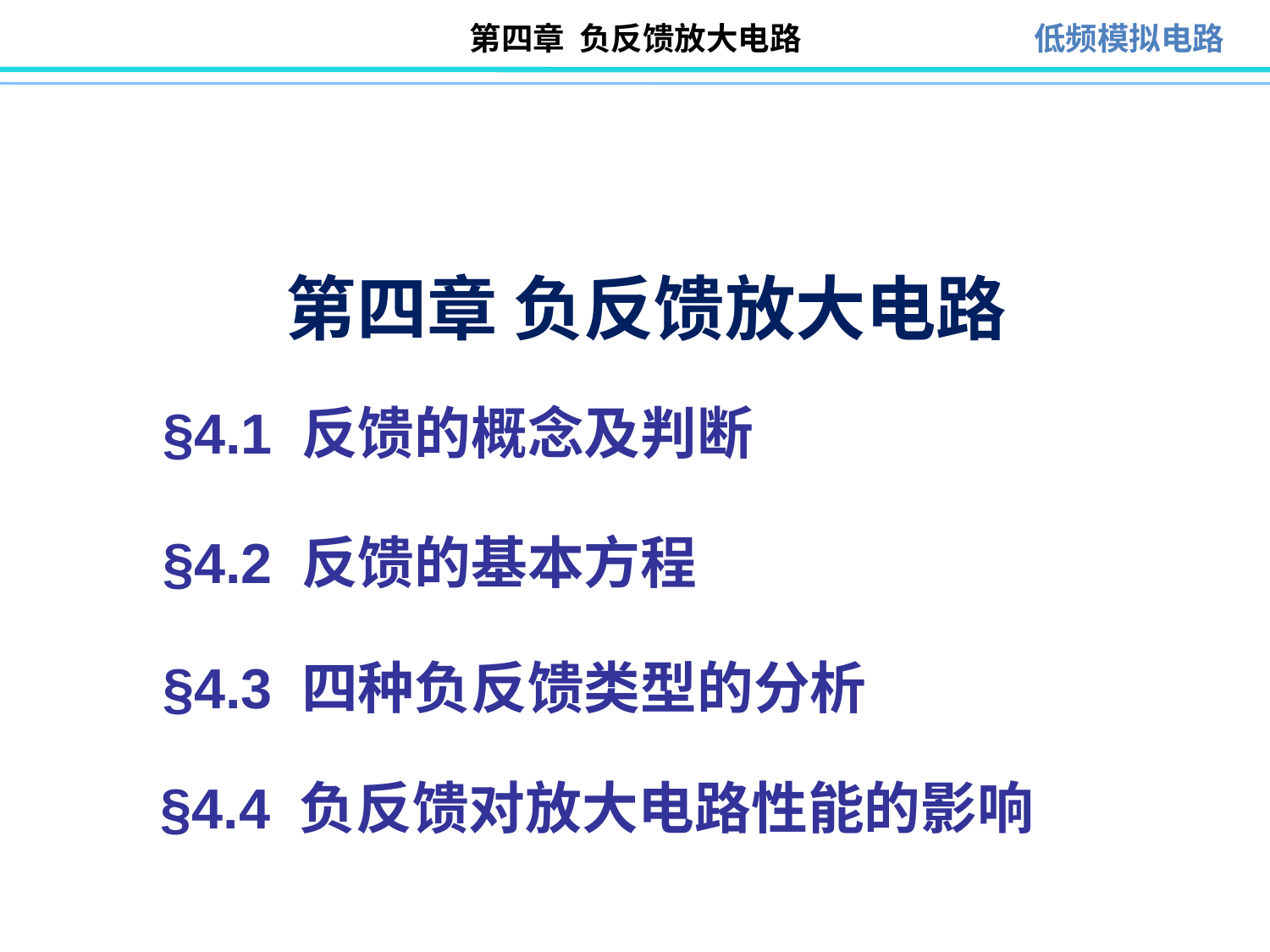

# 第四章 负反馈放大电路
§4.1 反馈的概念及判断
§4.2 反馈的基本方程
§4.3 四种负反馈类型的分析
§4.4 负反馈对放大电路性能的影响
1